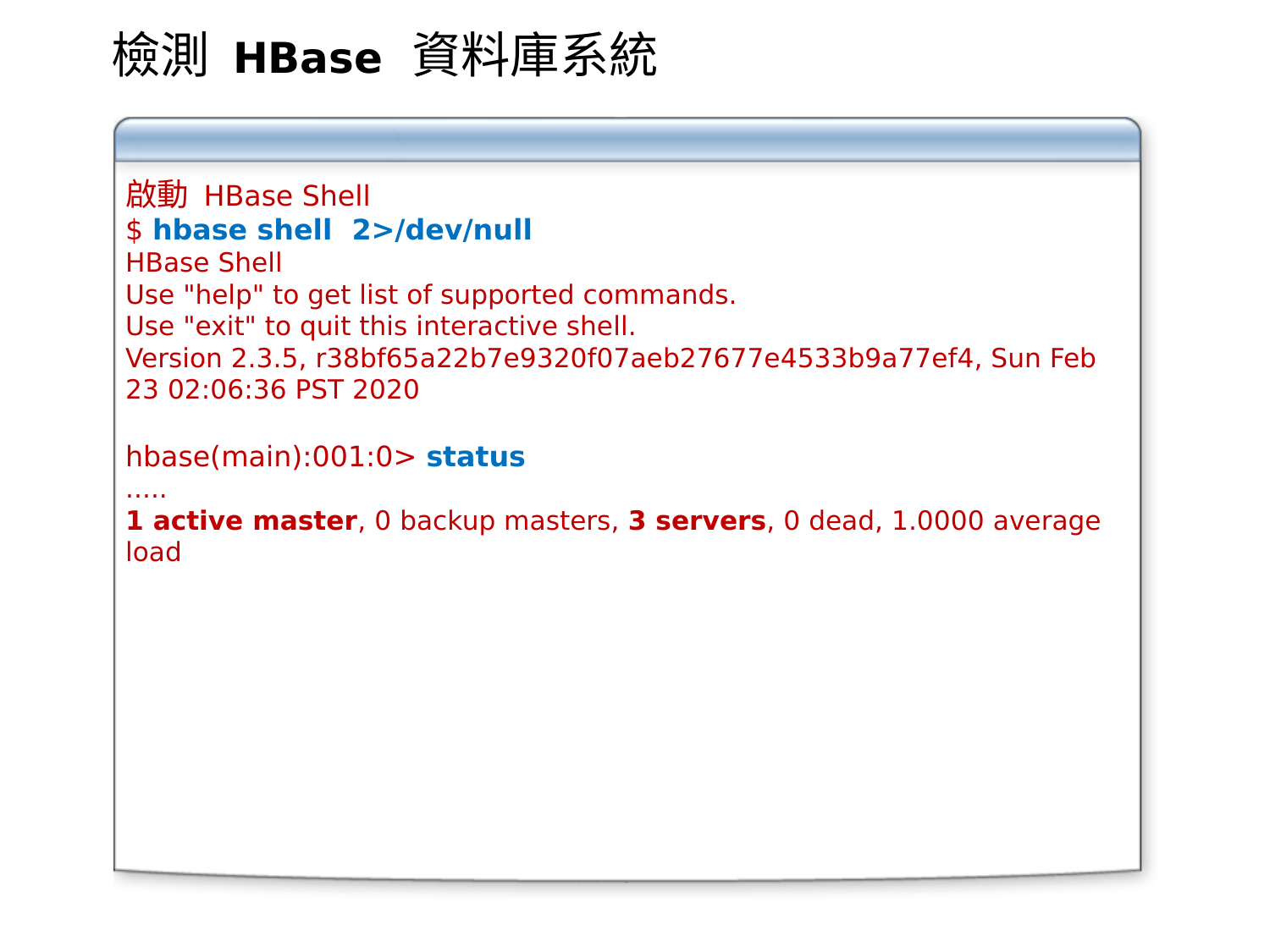

檢測 HBase 資料庫系統
啟動 HBase Shell
$ hbase shell  2>/dev/null
HBase Shell
Use "help" to get list of supported commands.
Use "exit" to quit this interactive shell.
Version 2.3.5, r38bf65a22b7e9320f07aeb27677e4533b9a77ef4, Sun Feb 23 02:06:36 PST 2020

hbase(main):001:0> status
.....
1 active master, 0 backup masters, 3 servers, 0 dead, 1.0000 average load